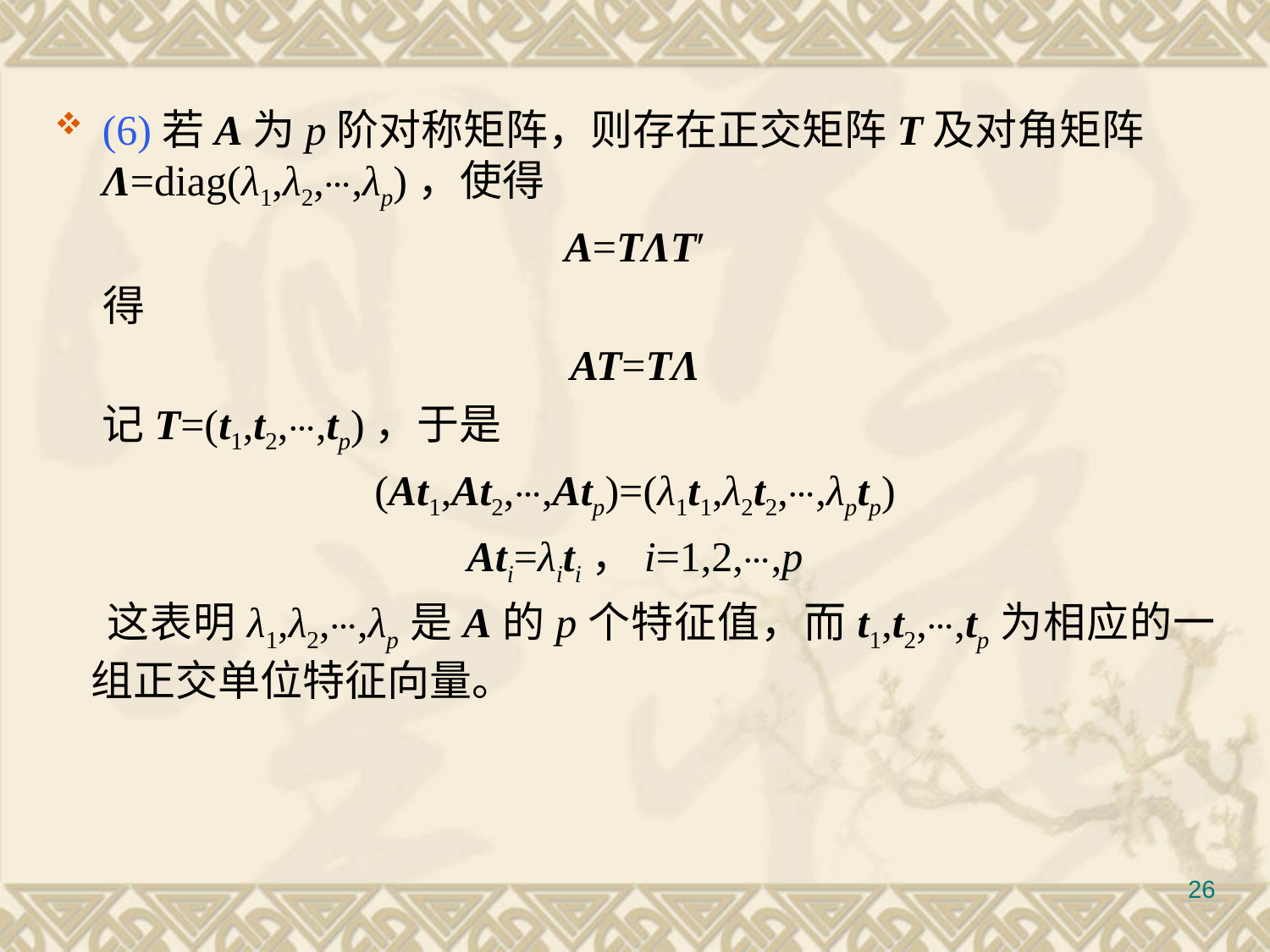

#
(6)若A为p阶对称矩阵，则存在正交矩阵T及对角矩阵Λ=diag(λ1,λ2,⋯,λp)，使得
A=TΛT′
    得
AT=TΛ
	记T=(t1,t2,⋯,tp)，于是
(At1,At2,⋯,Atp)=(λ1t1,λ2t2,⋯,λptp)
Ati=λiti，i=1,2,⋯,p
    这表明λ1,λ2,⋯,λp是A的p个特征值，而t1,t2,⋯,tp为相应的一组正交单位特征向量。

26